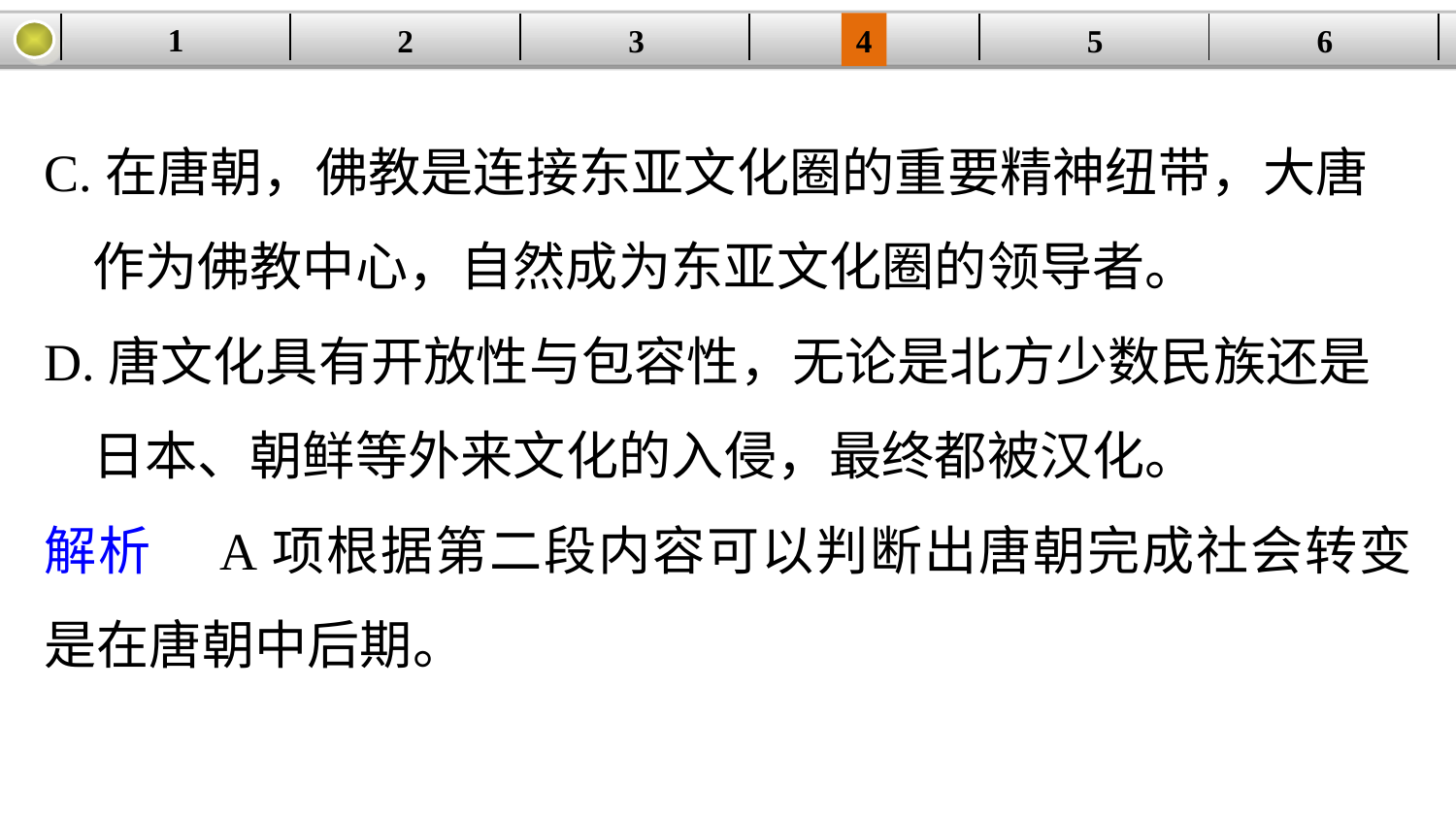

1
3
4
5
6
2
|  |  |  |  |  |  |
| --- | --- | --- | --- | --- | --- |

C.在唐朝，佛教是连接东亚文化圈的重要精神纽带，大唐
   作为佛教中心，自然成为东亚文化圈的领导者。
D.唐文化具有开放性与包容性，无论是北方少数民族还是
   日本、朝鲜等外来文化的入侵，最终都被汉化。
解析　A项根据第二段内容可以判断出唐朝完成社会转变是在唐朝中后期。